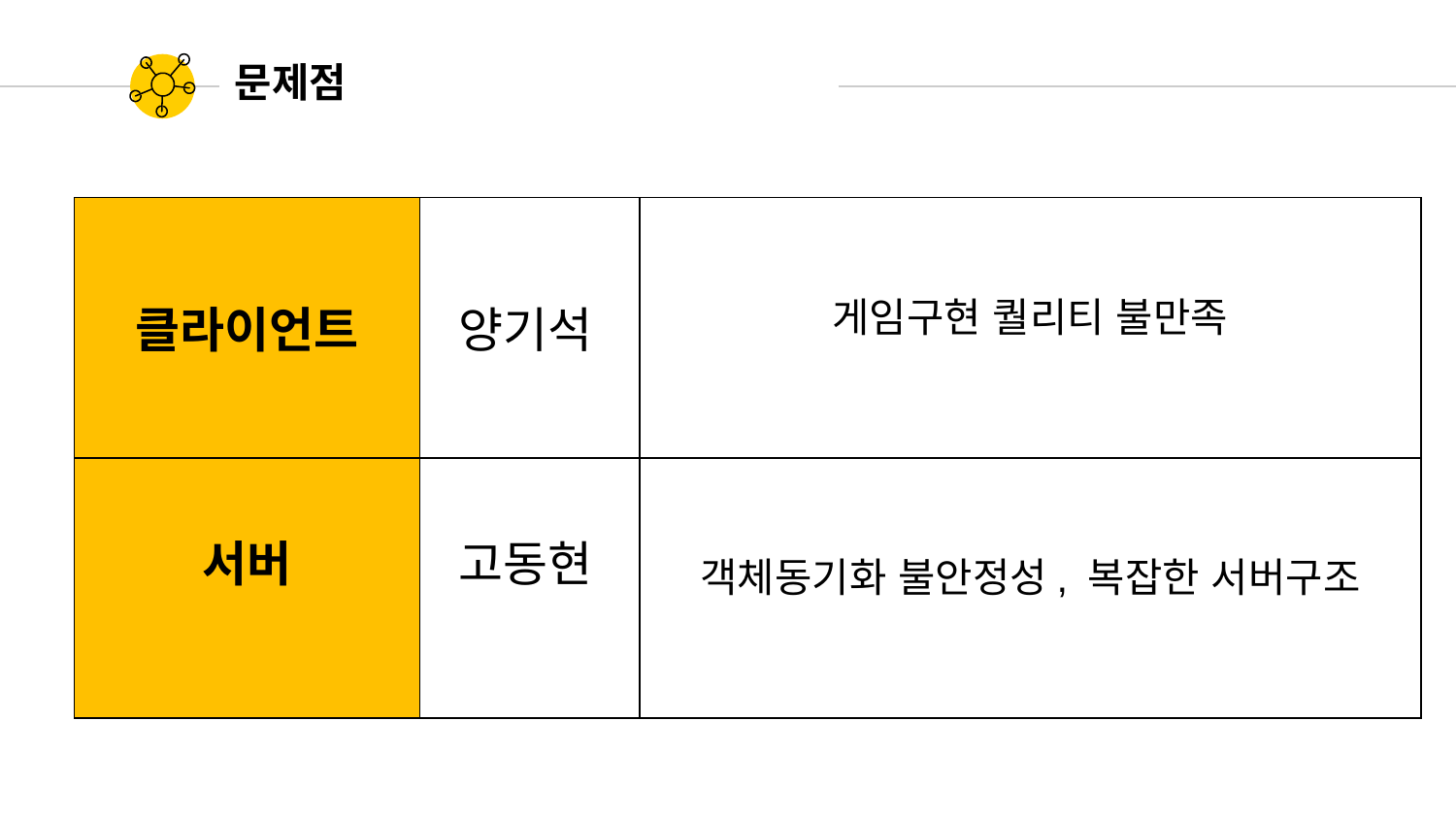

문제점
| 클라이언트 | 양기석 | 게임구현 퀄리티 불만족 |
| --- | --- | --- |
| 서버 | 고동현 | 객체동기화 불안정성, 복잡한 서버구조 |